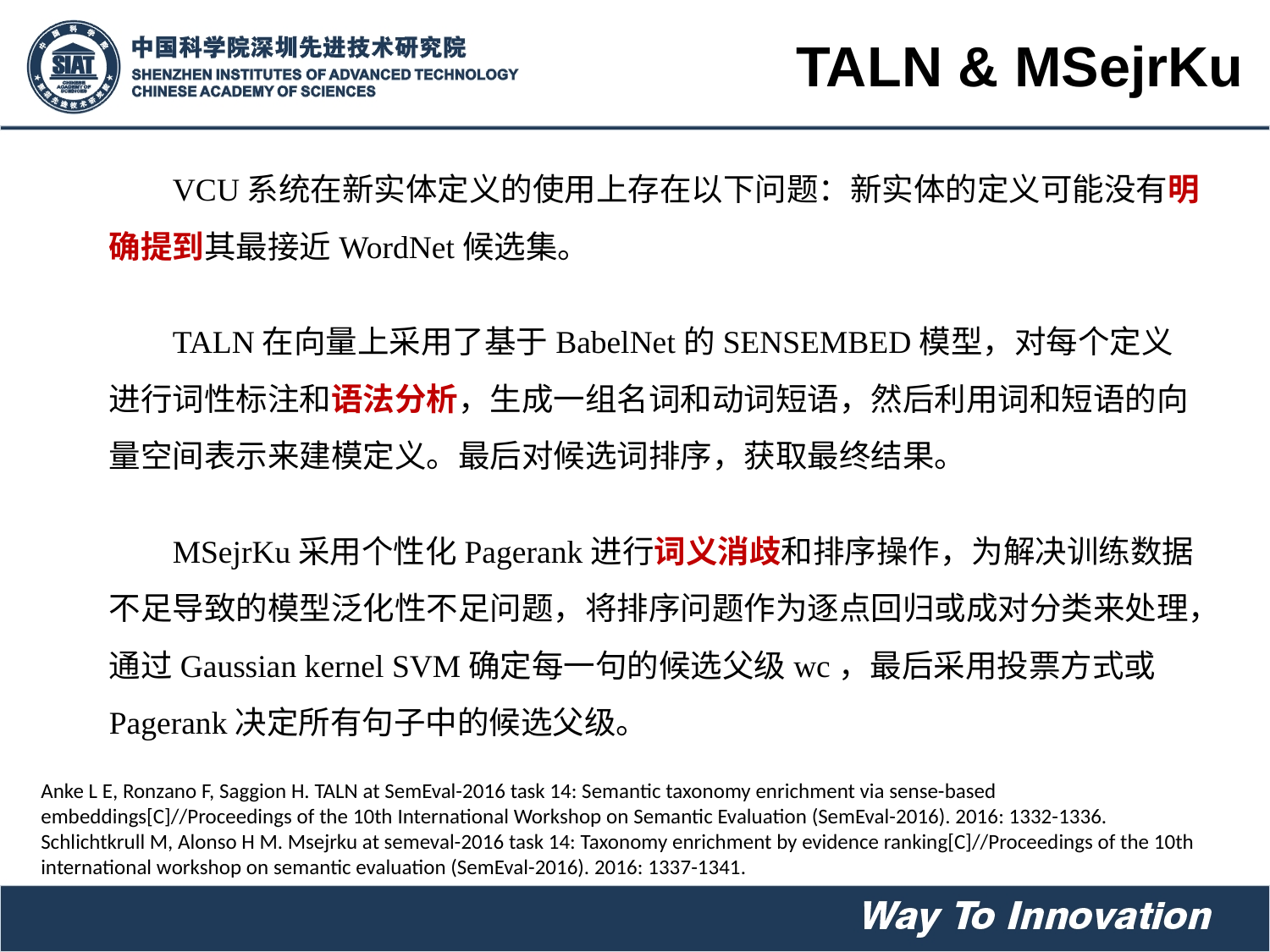

TALN & MSejrKu

VCU系统在新实体定义的使用上存在以下问题：新实体的定义可能没有明确提到其最接近WordNet候选集。

TALN在向量上采用了基于BabelNet的SENSEMBED模型，对每个定义进行词性标注和语法分析，生成一组名词和动词短语，然后利用词和短语的向量空间表示来建模定义。最后对候选词排序，获取最终结果。

MSejrKu采用个性化Pagerank进行词义消歧和排序操作，为解决训练数据不足导致的模型泛化性不足问题，将排序问题作为逐点回归或成对分类来处理，通过Gaussian kernel SVM确定每一句的候选父级wc，最后采用投票方式或Pagerank决定所有句子中的候选父级。
Anke L E, Ronzano F, Saggion H. TALN at SemEval-2016 task 14: Semantic taxonomy enrichment via sense-based embeddings[C]//Proceedings of the 10th International Workshop on Semantic Evaluation (SemEval-2016). 2016: 1332-1336.
Schlichtkrull M, Alonso H M. Msejrku at semeval-2016 task 14: Taxonomy enrichment by evidence ranking[C]//Proceedings of the 10th international workshop on semantic evaluation (SemEval-2016). 2016: 1337-1341.